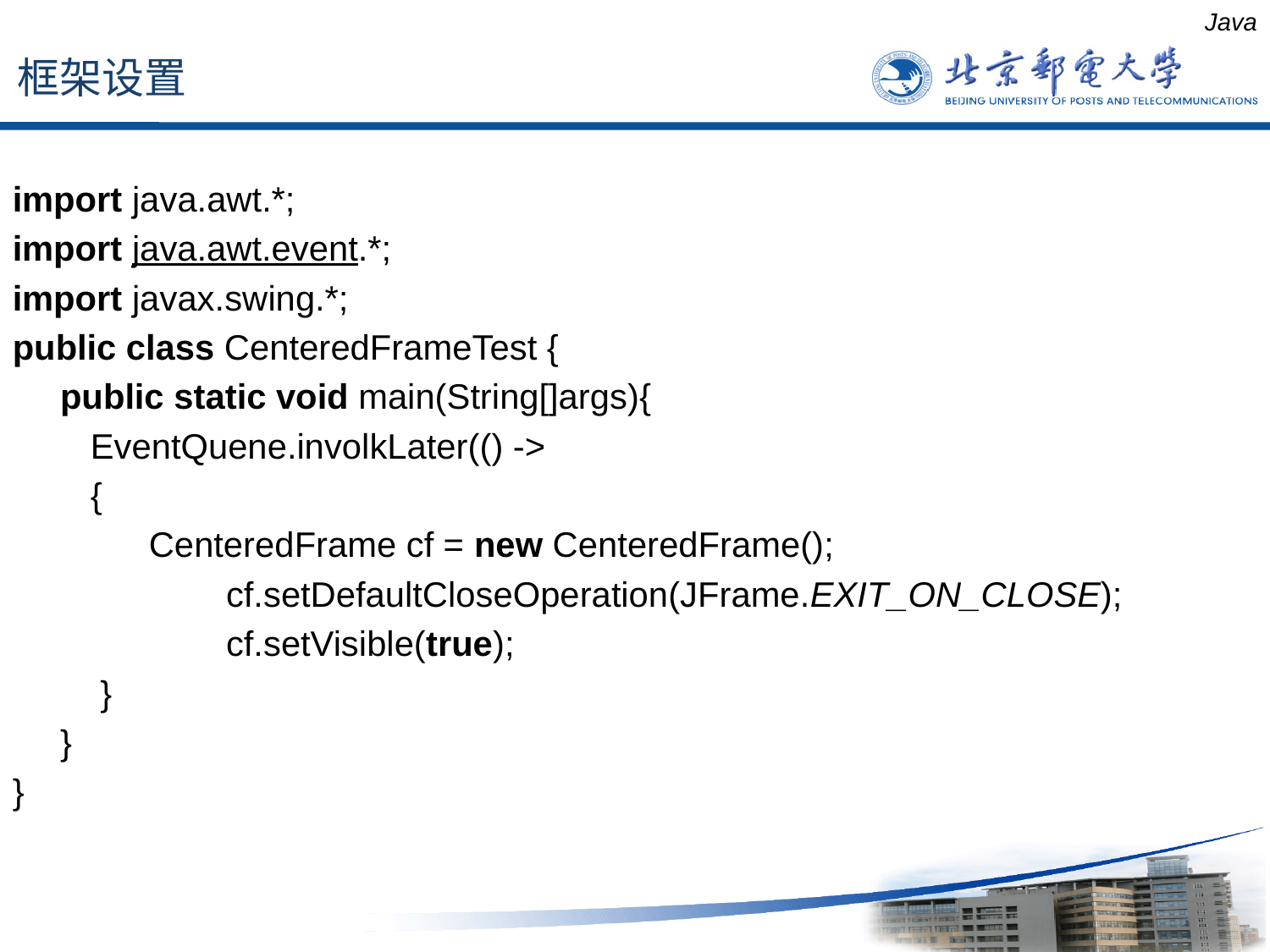

框架设置
Java
import java.awt.*;
import java.awt.event.*;
import javax.swing.*;
public class CenteredFrameTest {
	public static void main(String[]args){
        EventQuene.involkLater(() ->
        {
              CenteredFrame cf = new CenteredFrame();
		    cf.setDefaultCloseOperation(JFrame.EXIT_ON_CLOSE);
		    cf.setVisible(true);
         }
	}
}